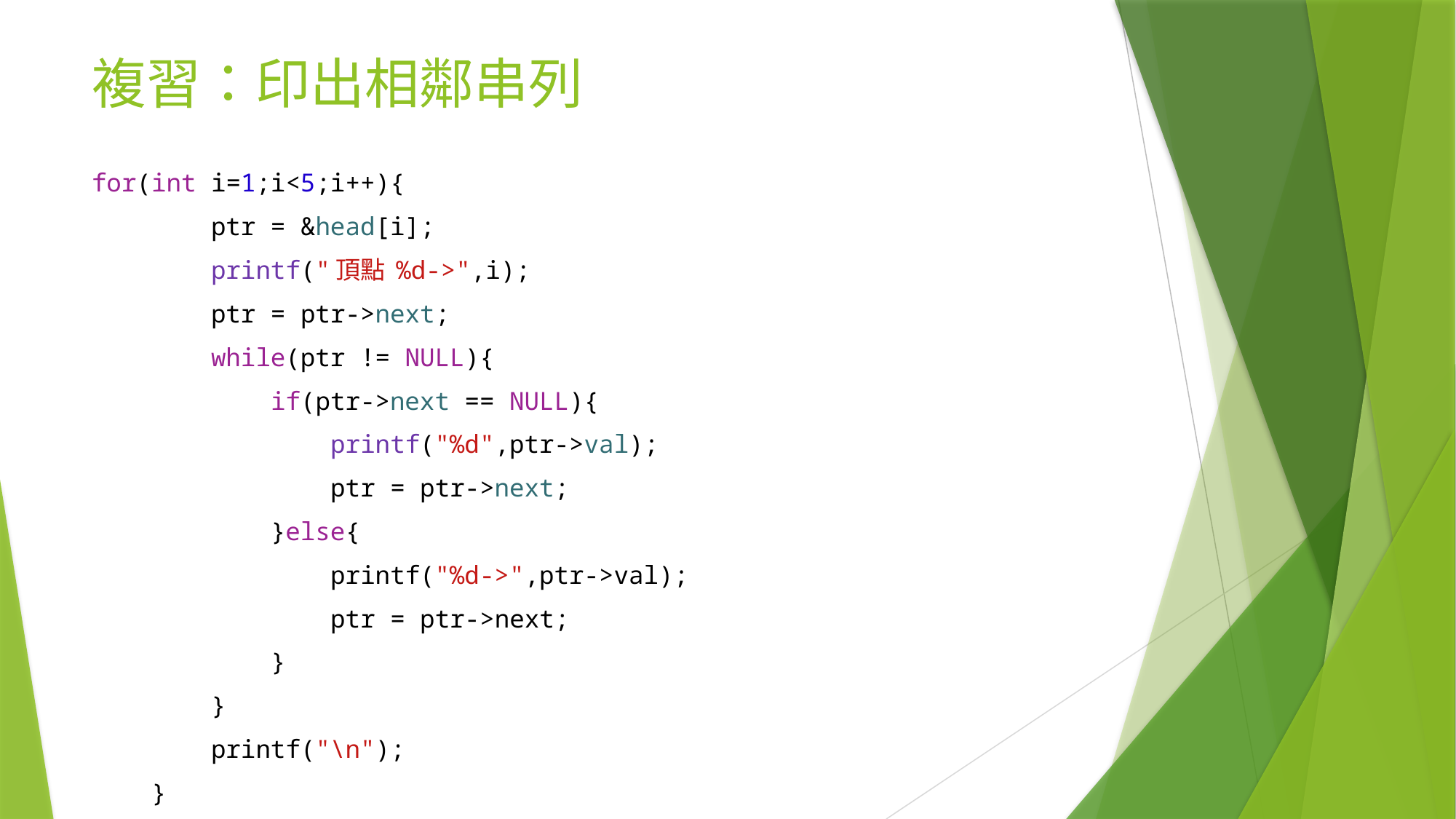

# 複習：印出相鄰串列
for(int i=1;i<5;i++){
        ptr = &head[i];
        printf("頂點 %d->",i);
        ptr = ptr->next;
        while(ptr != NULL){
            if(ptr->next == NULL){
                printf("%d",ptr->val);
                ptr = ptr->next;
            }else{
                printf("%d->",ptr->val);
                ptr = ptr->next;
            }
        }
        printf("\n");
    }